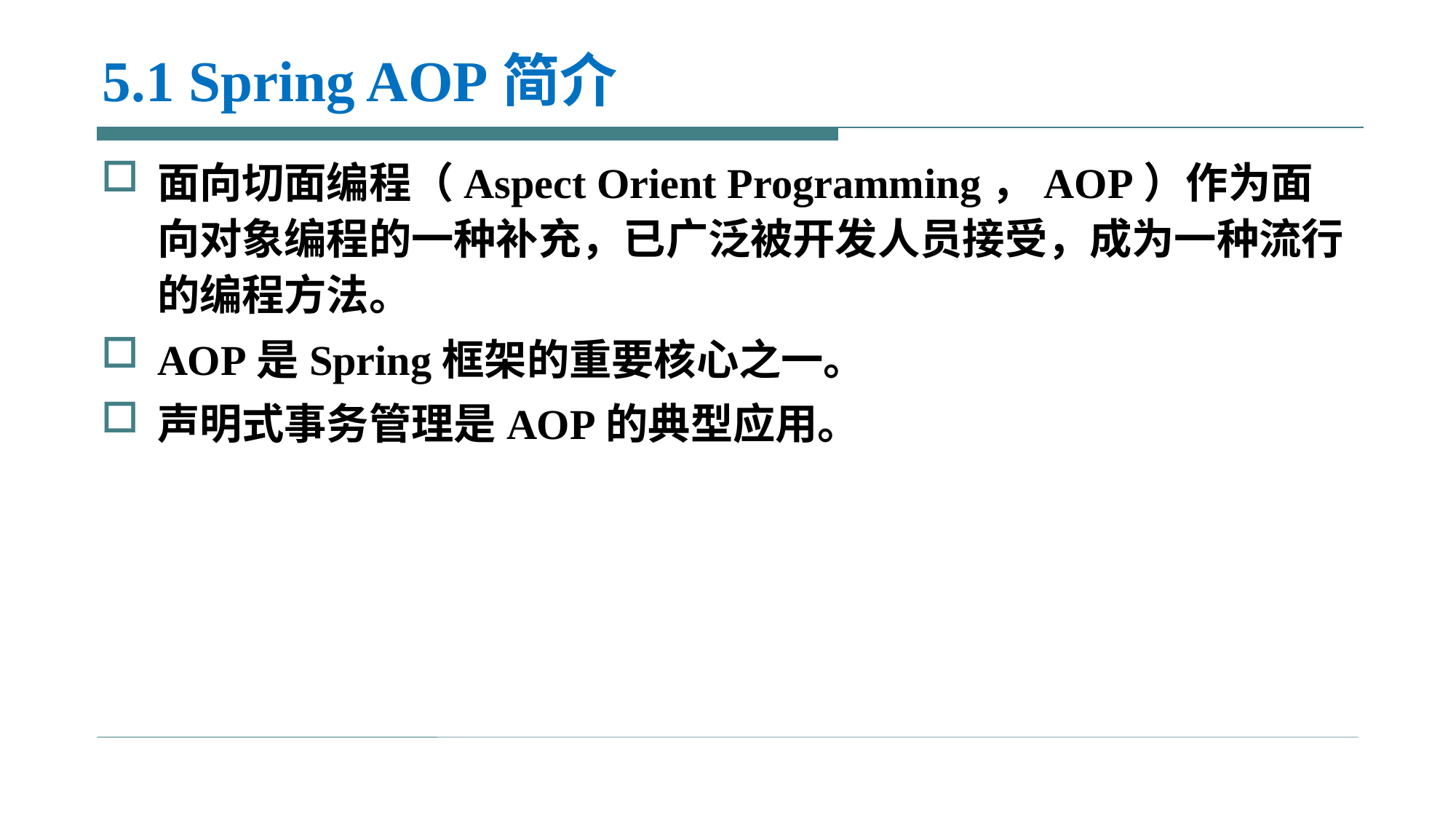

# 5.1 Spring AOP简介
面向切面编程（Aspect Orient Programming，AOP）作为面向对象编程的一种补充，已广泛被开发人员接受，成为一种流行的编程方法。
AOP是Spring框架的重要核心之一。
声明式事务管理是AOP的典型应用。
4